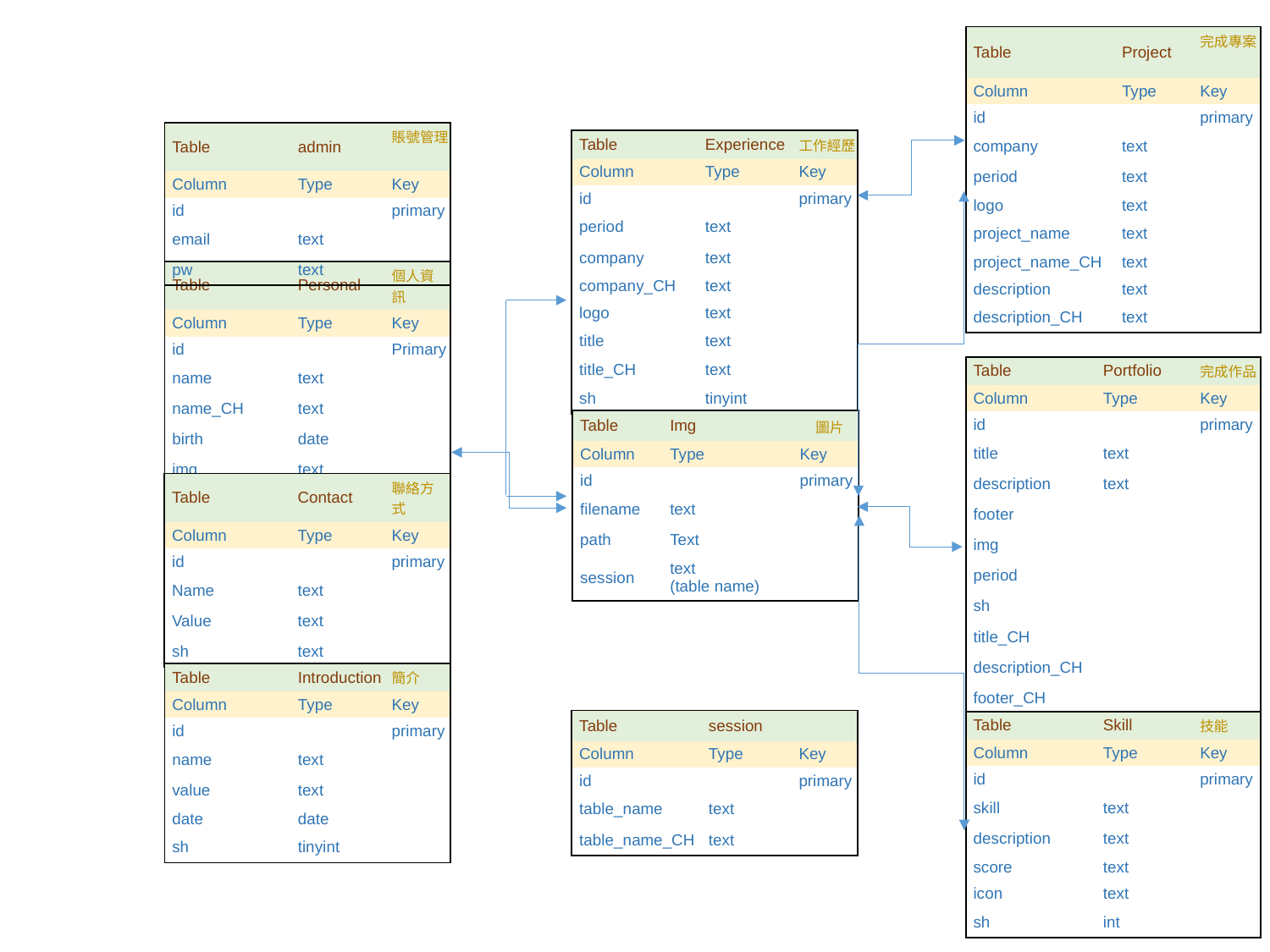

| Table | Project | 完成專案 |
| --- | --- | --- |
| Column | Type | Key |
| id |  | primary |
| company | text |  |
| period | text |  |
| logo | text |  |
| project\_name | text |  |
| project\_name\_CH | text |  |
| description | text |  |
| description\_CH | text |  |
| Table | admin | 賬號管理 |
| --- | --- | --- |
| Column | Type | Key |
| id |  | primary |
| email | text |  |
| pw | text |  |
| Table | Experience | 工作經歷 |
| --- | --- | --- |
| Column | Type | Key |
| id |  | primary |
| period | text |  |
| company | text |  |
| company\_CH | text |  |
| logo | text |  |
| title | text |  |
| title\_CH | text |  |
| sh | tinyint |  |
| Table | Personal | 個人資訊 |
| --- | --- | --- |
| Column | Type | Key |
| id |  | Primary |
| name | text |  |
| name\_CH | text |  |
| birth | date |  |
| img | text |  |
| Table | Portfolio | 完成作品 |
| --- | --- | --- |
| Column | Type | Key |
| id |  | primary |
| title | text |  |
| description | text |  |
| footer |  |  |
| img |  |  |
| period |  |  |
| sh |  |  |
| title\_CH |  |  |
| description\_CH |  |  |
| footer\_CH |  |  |
| Table | Img | 圖片 |
| --- | --- | --- |
| Column | Type | Key |
| id |  | primary |
| filename | text |  |
| path | Text |  |
| session | text (table name) |  |
| Table | Contact | 聯絡方式 |
| --- | --- | --- |
| Column | Type | Key |
| id |  | primary |
| Name | text |  |
| Value | text |  |
| sh | text |  |
| Table | Introduction | 簡介 |
| --- | --- | --- |
| Column | Type | Key |
| id |  | primary |
| name | text |  |
| value | text |  |
| date | date |  |
| sh | tinyint |  |
| Table | session |  |
| --- | --- | --- |
| Column | Type | Key |
| id |  | primary |
| table\_name | text |  |
| table\_name\_CH | text |  |
| Table | Skill | 技能 |
| --- | --- | --- |
| Column | Type | Key |
| id |  | primary |
| skill | text |  |
| description | text |  |
| score | text |  |
| icon | text |  |
| sh | int |  |